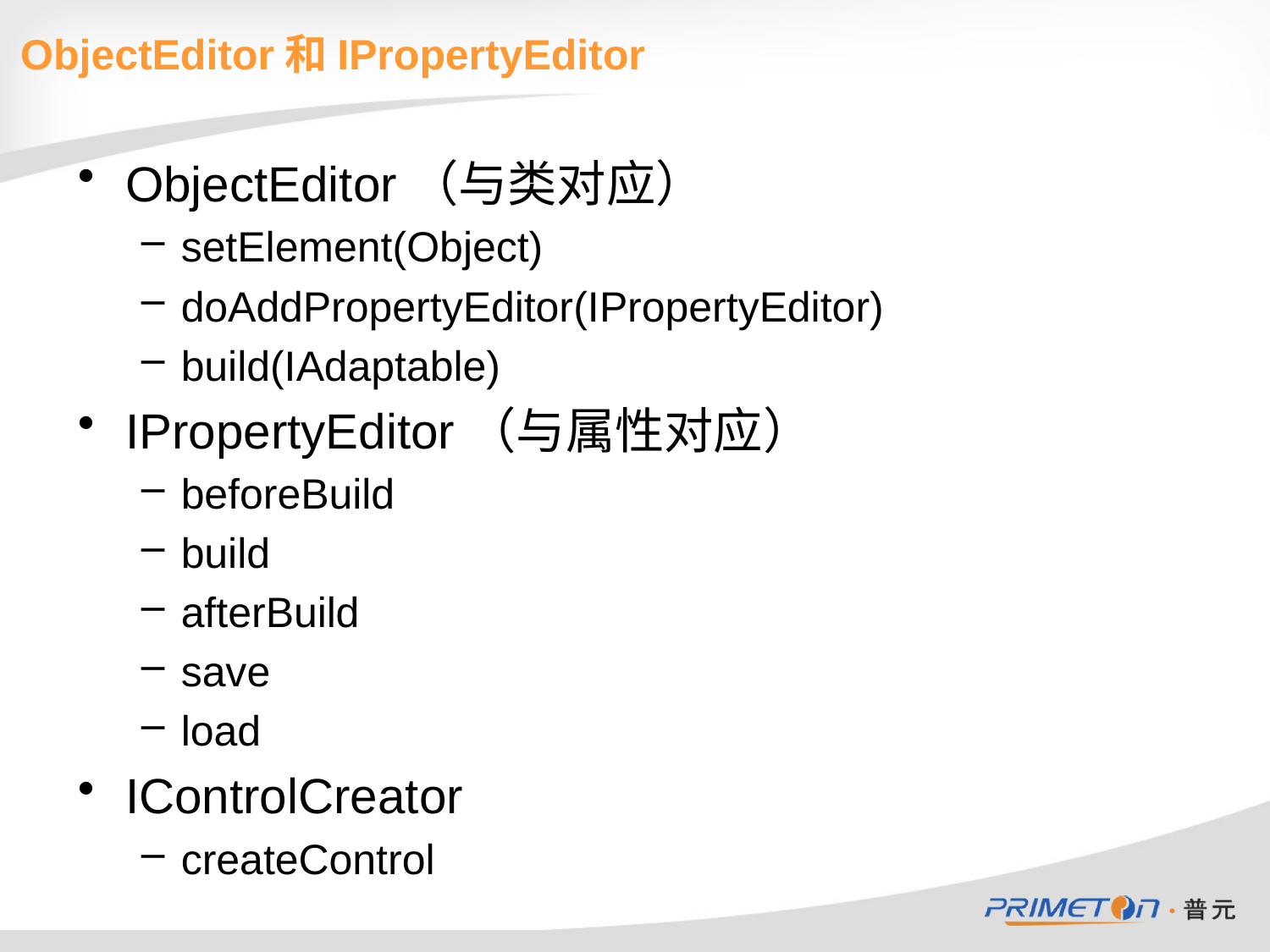

ObjectEditor和IPropertyEditor
ObjectEditor（与类对应）
setElement(Object)
doAddPropertyEditor(IPropertyEditor)
build(IAdaptable)
IPropertyEditor（与属性对应）
beforeBuild
build
afterBuild
save
load
IControlCreator
createControl